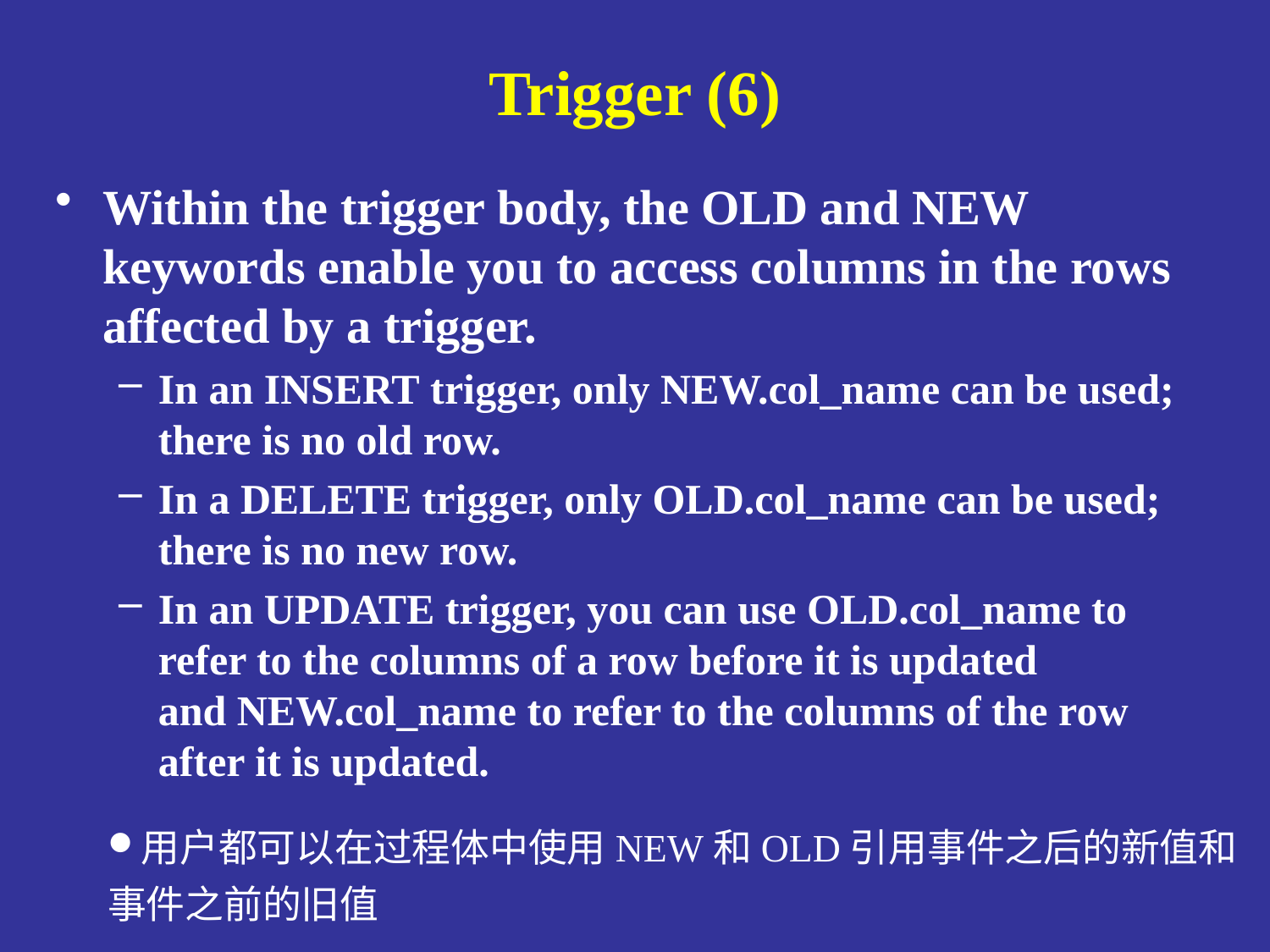

# Trigger (6)
Within the trigger body, the OLD and NEW keywords enable you to access columns in the rows affected by a trigger.
In an INSERT trigger, only NEW.col_name can be used; there is no old row.
In a DELETE trigger, only OLD.col_name can be used; there is no new row.
In an UPDATE trigger, you can use OLD.col_name to refer to the columns of a row before it is updated and NEW.col_name to refer to the columns of the row after it is updated.
用户都可以在过程体中使用NEW和OLD引用事件之后的新值和事件之前的旧值